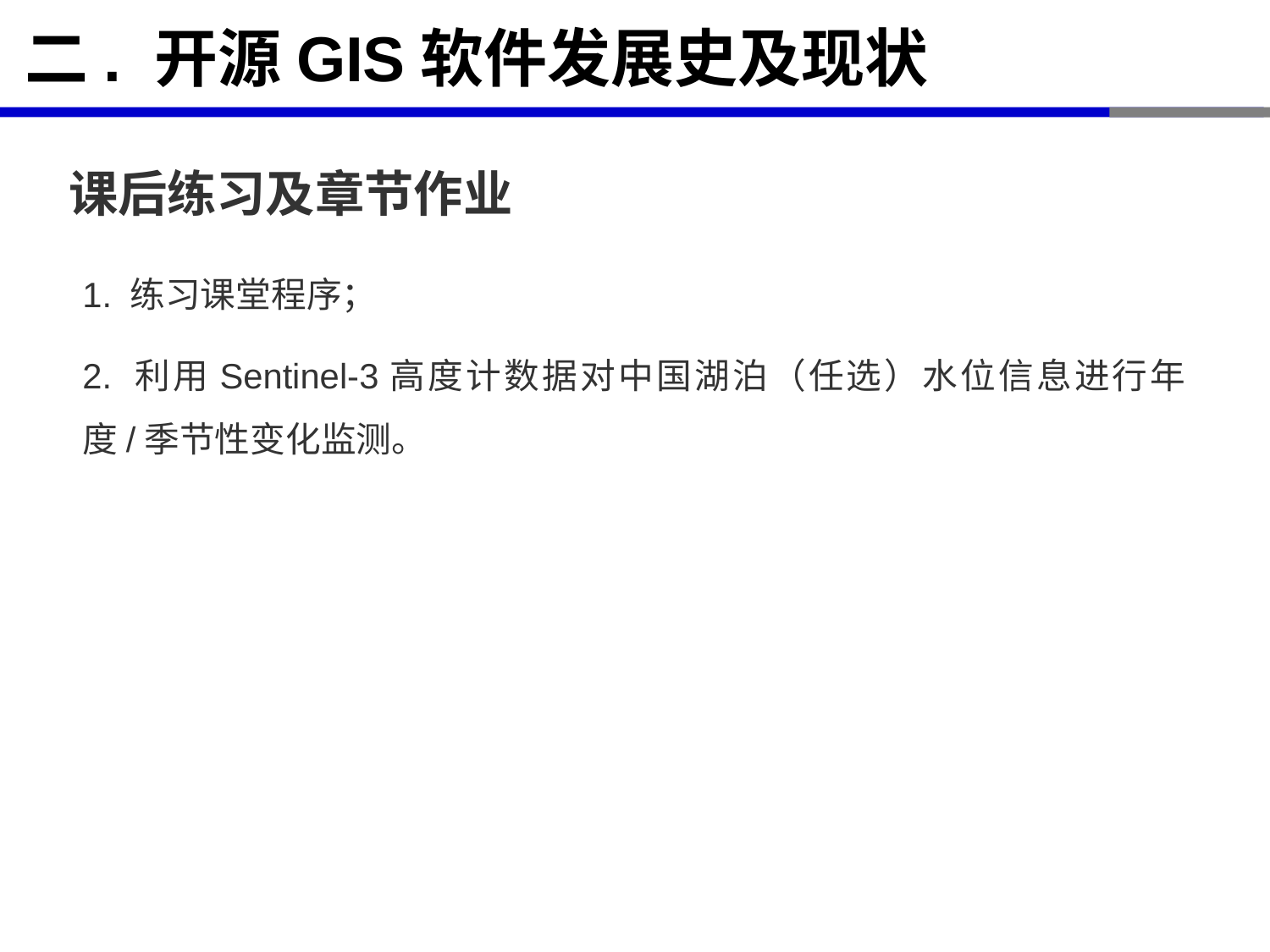

# 二. 开源GIS软件发展史及现状
课后练习及章节作业
1. 练习课堂程序；
2. 利用Sentinel-3高度计数据对中国湖泊（任选）水位信息进行年度/季节性变化监测。